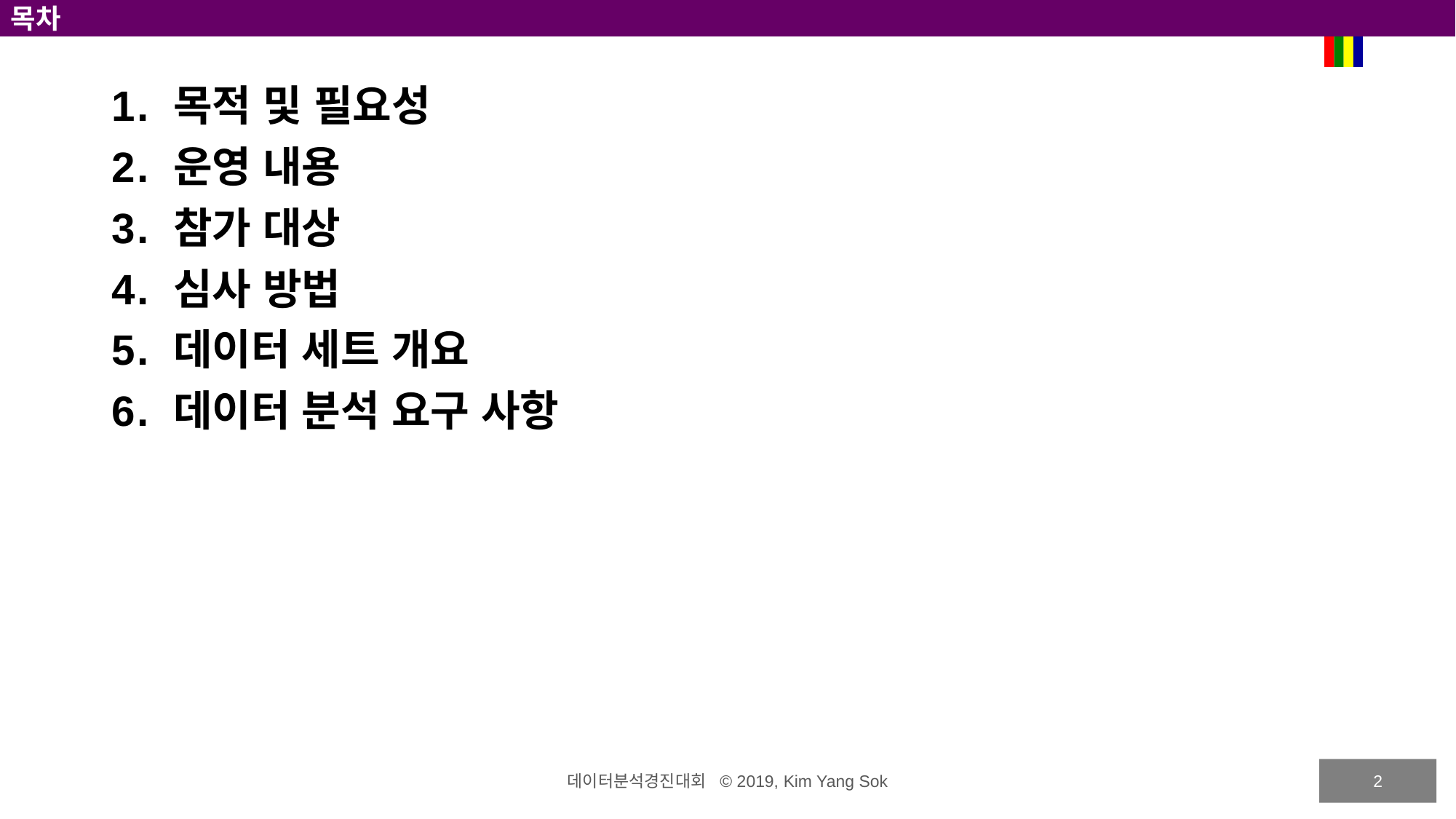

목차
목적 및 필요성
운영 내용
참가 대상
심사 방법
데이터 세트 개요
데이터 분석 요구 사항

2
데이터분석경진대회  © 2019, Kim Yang Sok